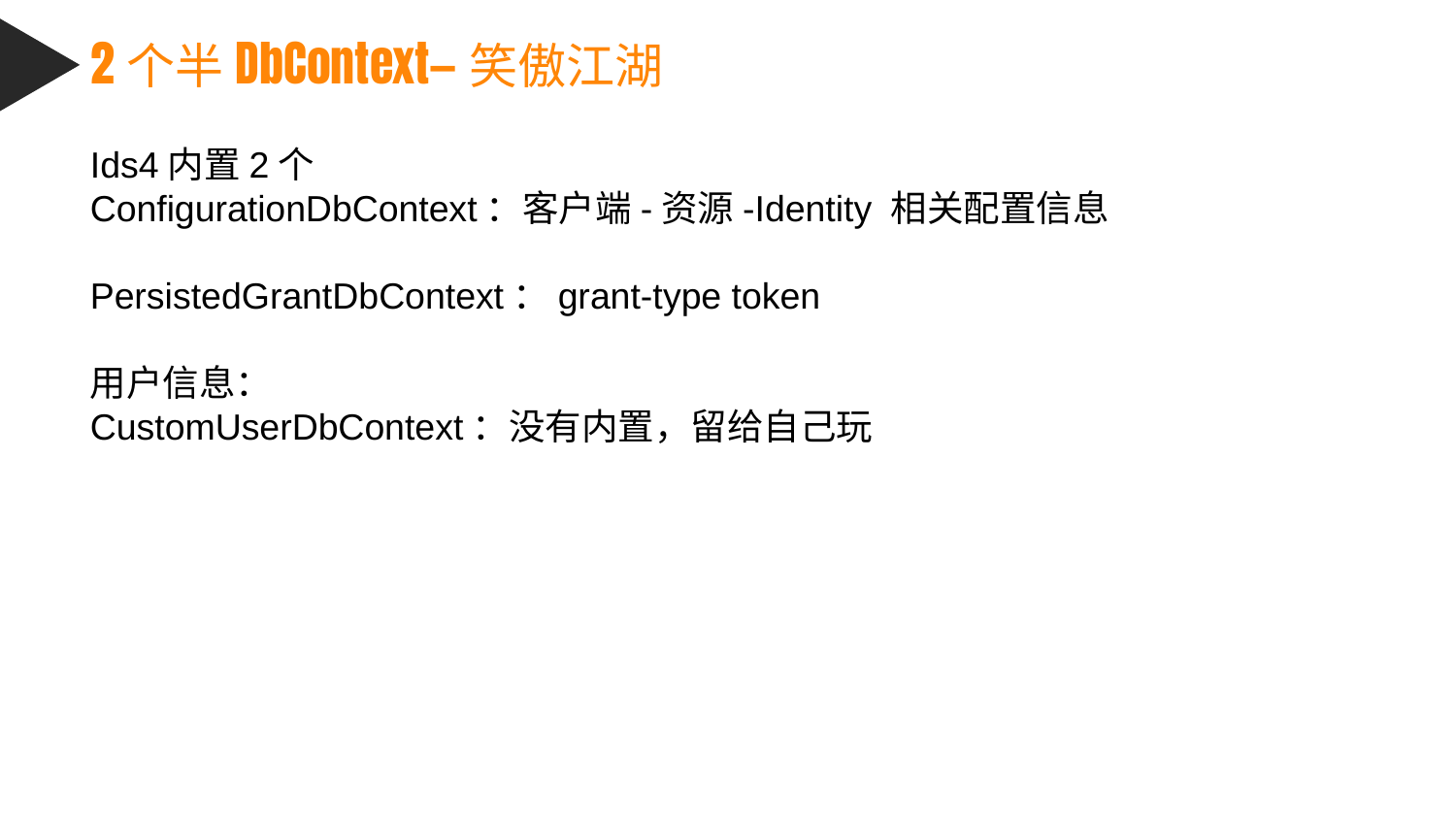

2个半DbContext—笑傲江湖
Ids4内置2个
ConfigurationDbContext：客户端-资源-Identity 相关配置信息

PersistedGrantDbContext：grant-type token

用户信息：
CustomUserDbContext：没有内置，留给自己玩